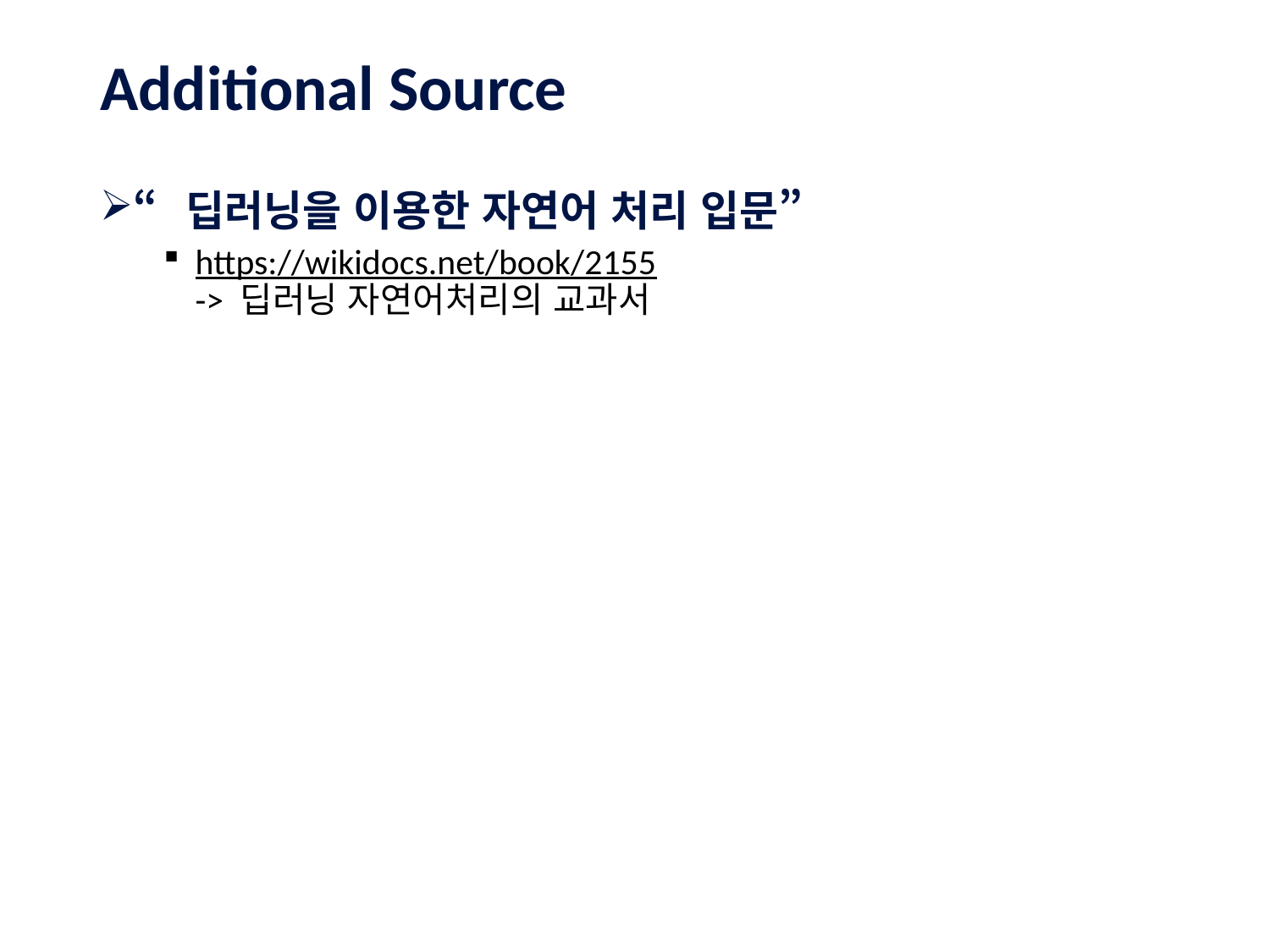

# Additional Source
“딥러닝을 이용한 자연어 처리 입문”
https://wikidocs.net/book/2155
-> 딥러닝 자연어처리의 교과서